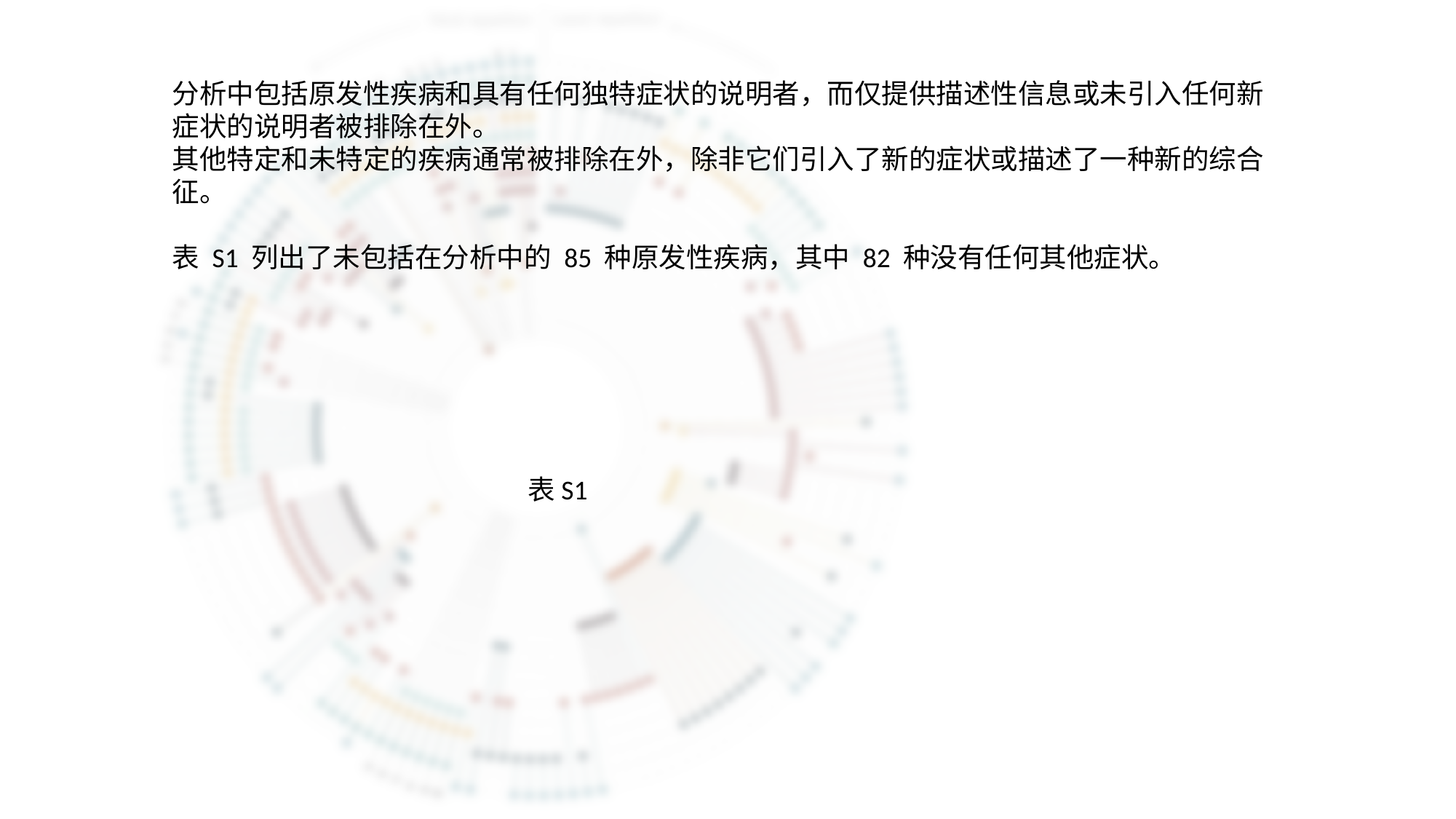

分析中包括原发性疾病和具有任何独特症状的说明者，而仅提供描述性信息或未引入任何新症状的说明者被排除在外。
其他特定和未特定的疾病通常被排除在外，除非它们引入了新的症状或描述了一种新的综合征。

表 S1 列出了未包括在分析中的 85 种原发性疾病，其中 82 种没有任何其他症状。
表S1